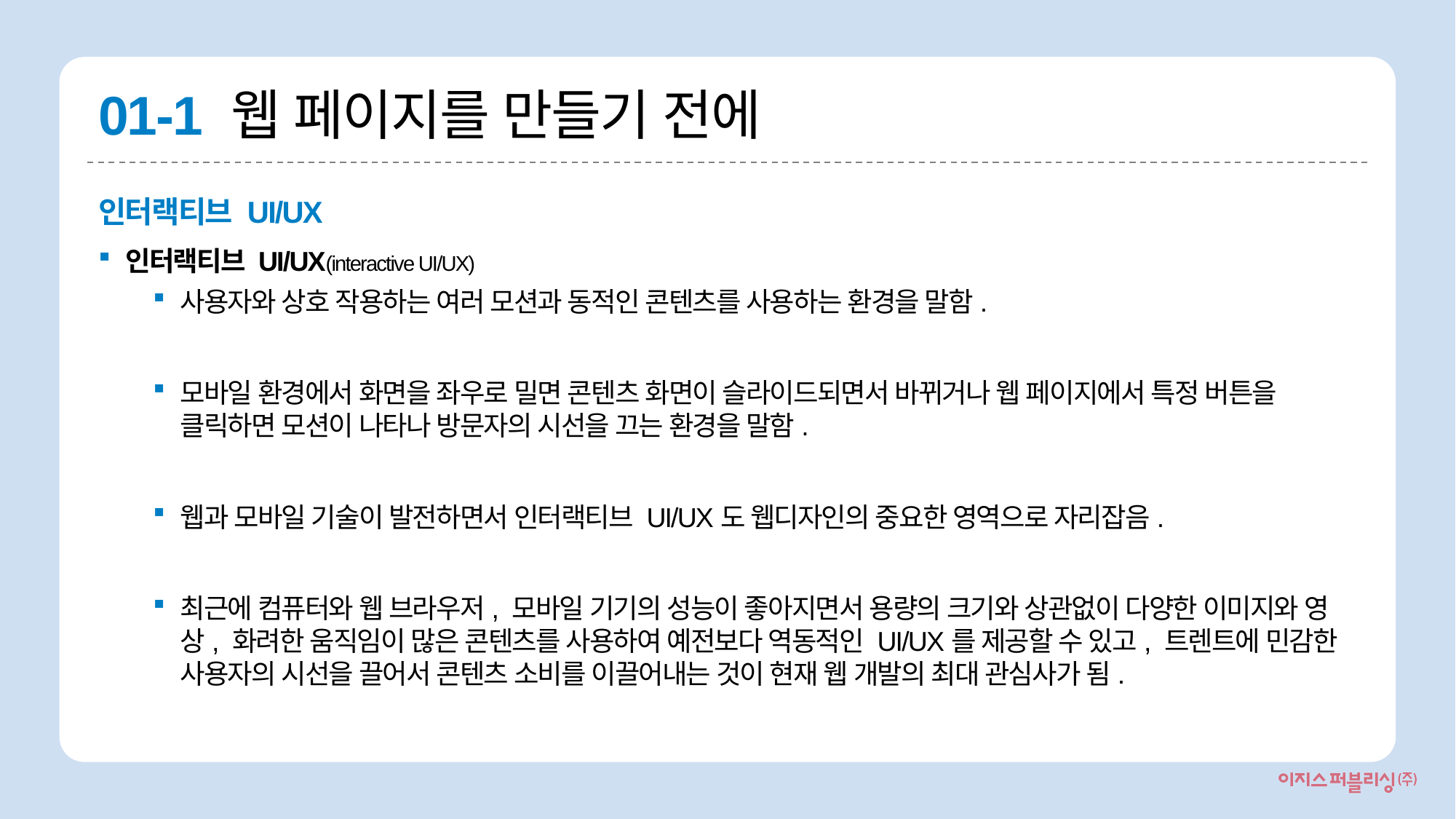

# 01-1 웹 페이지를 만들기 전에
인터랙티브 UI/UX
인터랙티브 UI/UX(interactive UI/UX)
사용자와 상호 작용하는 여러 모션과 동적인 콘텐츠를 사용하는 환경을 말함.

모바일 환경에서 화면을 좌우로 밀면 콘텐츠 화면이 슬라이드되면서 바뀌거나 웹 페이지에서 특정 버튼을 클릭하면 모션이 나타나 방문자의 시선을 끄는 환경을 말함.

웹과 모바일 기술이 발전하면서 인터랙티브 UI/UX도 웹디자인의 중요한 영역으로 자리잡음.

최근에 컴퓨터와 웹 브라우저, 모바일 기기의 성능이 좋아지면서 용량의 크기와 상관없이 다양한 이미지와 영상, 화려한 움직임이 많은 콘텐츠를 사용하여 예전보다 역동적인 UI/UX를 제공할 수 있고, 트렌트에 민감한 사용자의 시선을 끌어서 콘텐츠 소비를 이끌어내는 것이 현재 웹 개발의 최대 관심사가 됨.